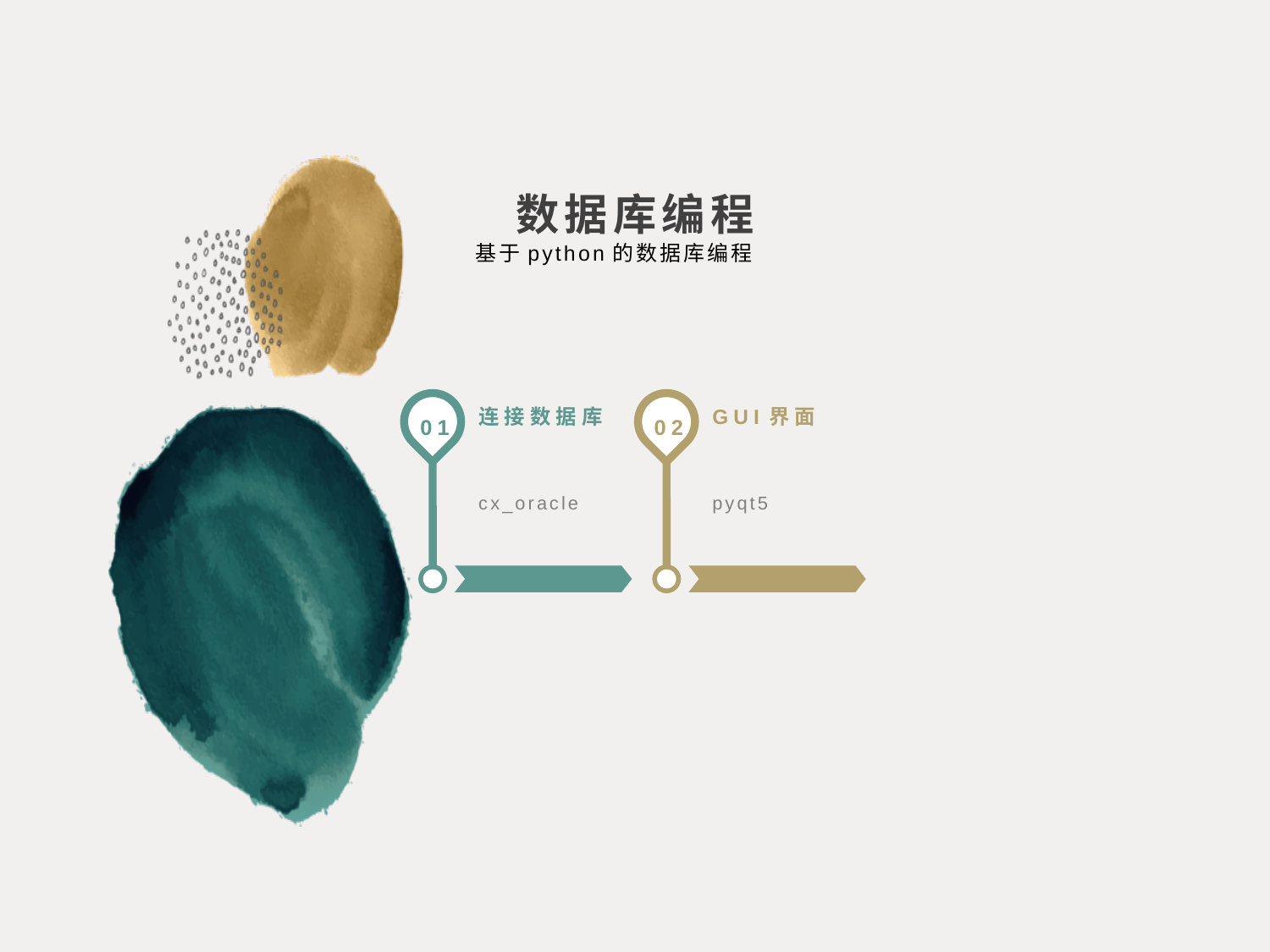

数据库编程
                      基于python的数据库编程
连接数据库
GUI界面

01

02
cx_oracle
pyqt5